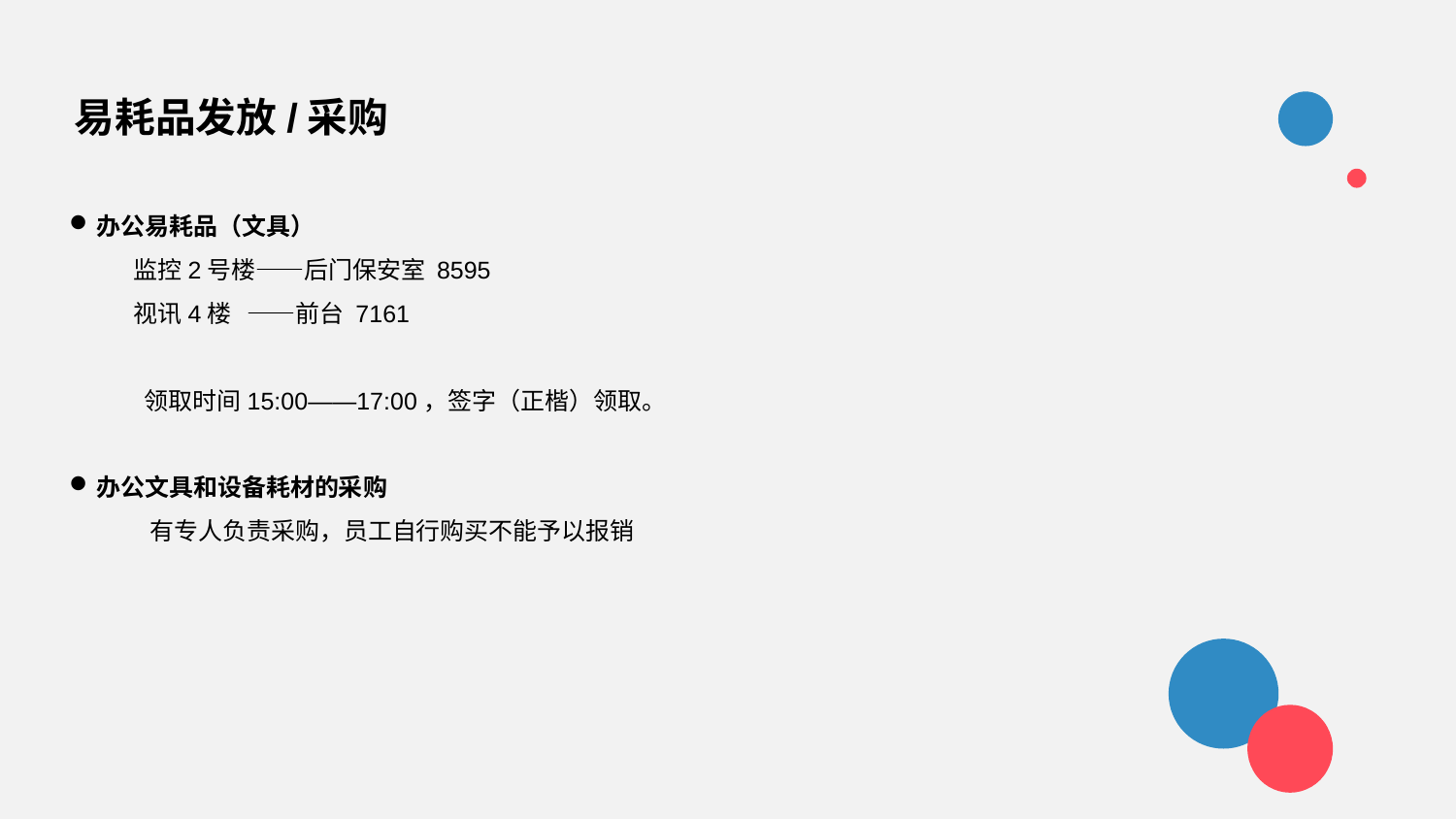

易耗品发放/采购

办公易耗品（文具）
           监控2号楼——后门保安室 8595
           视讯4楼   ——前台 7161

             领取时间15:00——17:00，签字（正楷）领取。

办公文具和设备耗材的采购
              有专人负责采购，员工自行购买不能予以报销